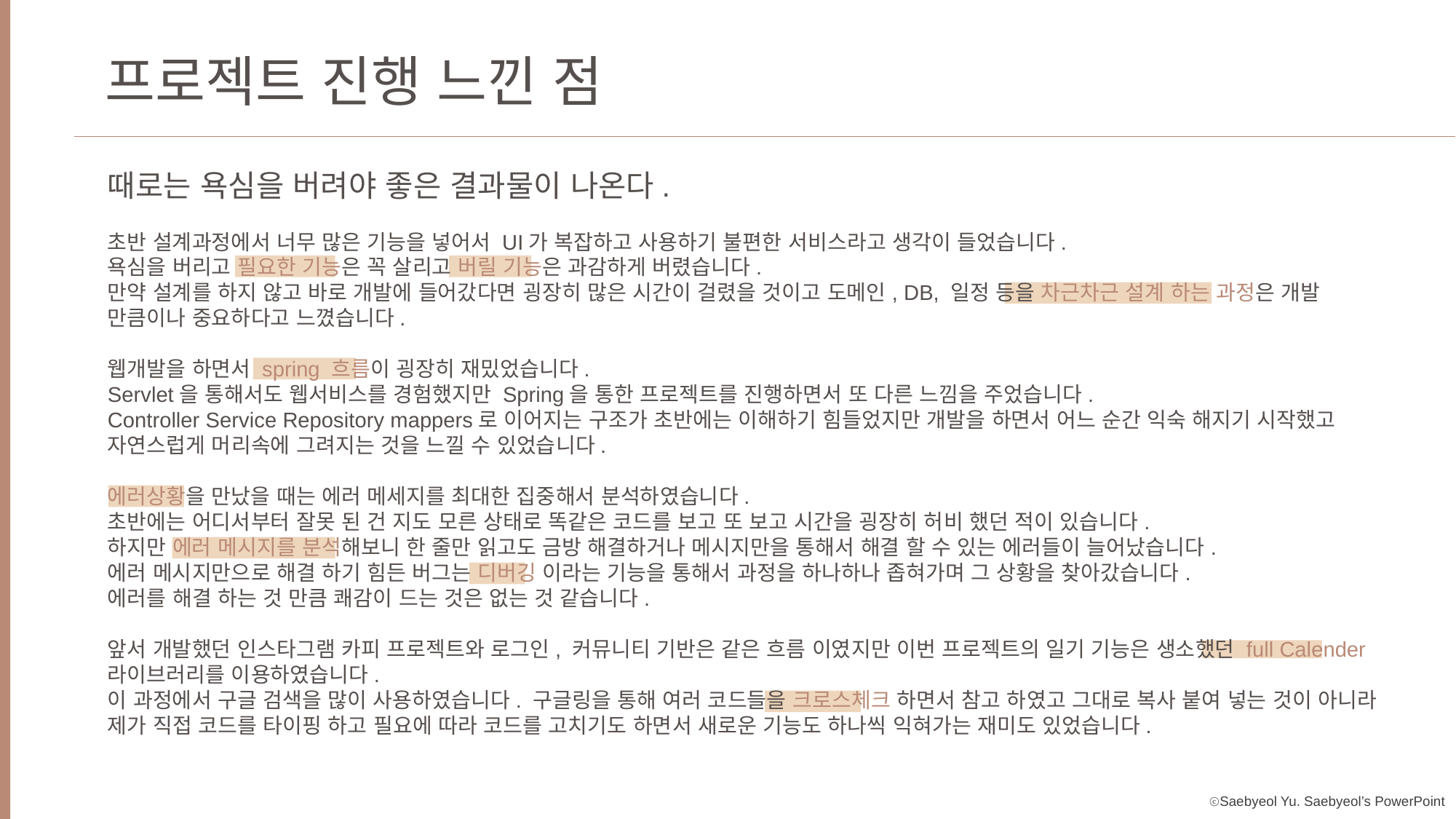

프로젝트 진행 느낀 점
때로는 욕심을 버려야 좋은 결과물이 나온다.

초반 설계과정에서 너무 많은 기능을 넣어서 UI가 복잡하고 사용하기 불편한 서비스라고 생각이 들었습니다.
욕심을 버리고 필요한 기능은 꼭 살리고 버릴 기능은 과감하게 버렸습니다.
만약 설계를 하지 않고 바로 개발에 들어갔다면 굉장히 많은 시간이 걸렸을 것이고 도메인, DB, 일정 등을 차근차근 설계 하는 과정은 개발 만큼이나 중요하다고 느꼈습니다.

웹개발을 하면서 spring 흐름이 굉장히 재밌었습니다.
Servlet을 통해서도 웹서비스를 경험했지만 Spring을 통한 프로젝트를 진행하면서 또 다른 느낌을 주었습니다.
Controller Service Repository mappers로 이어지는 구조가 초반에는 이해하기 힘들었지만 개발을 하면서 어느 순간 익숙 해지기 시작했고
자연스럽게 머리속에 그려지는 것을 느낄 수 있었습니다.

에러상황을 만났을 때는 에러 메세지를 최대한 집중해서 분석하였습니다.
초반에는 어디서부터 잘못 된 건 지도 모른 상태로 똑같은 코드를 보고 또 보고 시간을 굉장히 허비 했던 적이 있습니다.
하지만 에러 메시지를 분석해보니 한 줄만 읽고도 금방 해결하거나 메시지만을 통해서 해결 할 수 있는 에러들이 늘어났습니다.
에러 메시지만으로 해결 하기 힘든 버그는 디버깅 이라는 기능을 통해서 과정을 하나하나 좁혀가며 그 상황을 찾아갔습니다.
에러를 해결 하는 것 만큼 쾌감이 드는 것은 없는 것 같습니다.

앞서 개발했던 인스타그램 카피 프로젝트와 로그인, 커뮤니티 기반은 같은 흐름 이였지만 이번 프로젝트의 일기 기능은 생소했던 full Calender
라이브러리를 이용하였습니다.
이 과정에서 구글 검색을 많이 사용하였습니다. 구글링을 통해 여러 코드들을 크로스체크 하면서 참고 하였고 그대로 복사 붙여 넣는 것이 아니라
제가 직접 코드를 타이핑 하고 필요에 따라 코드를 고치기도 하면서 새로운 기능도 하나씩 익혀가는 재미도 있었습니다.